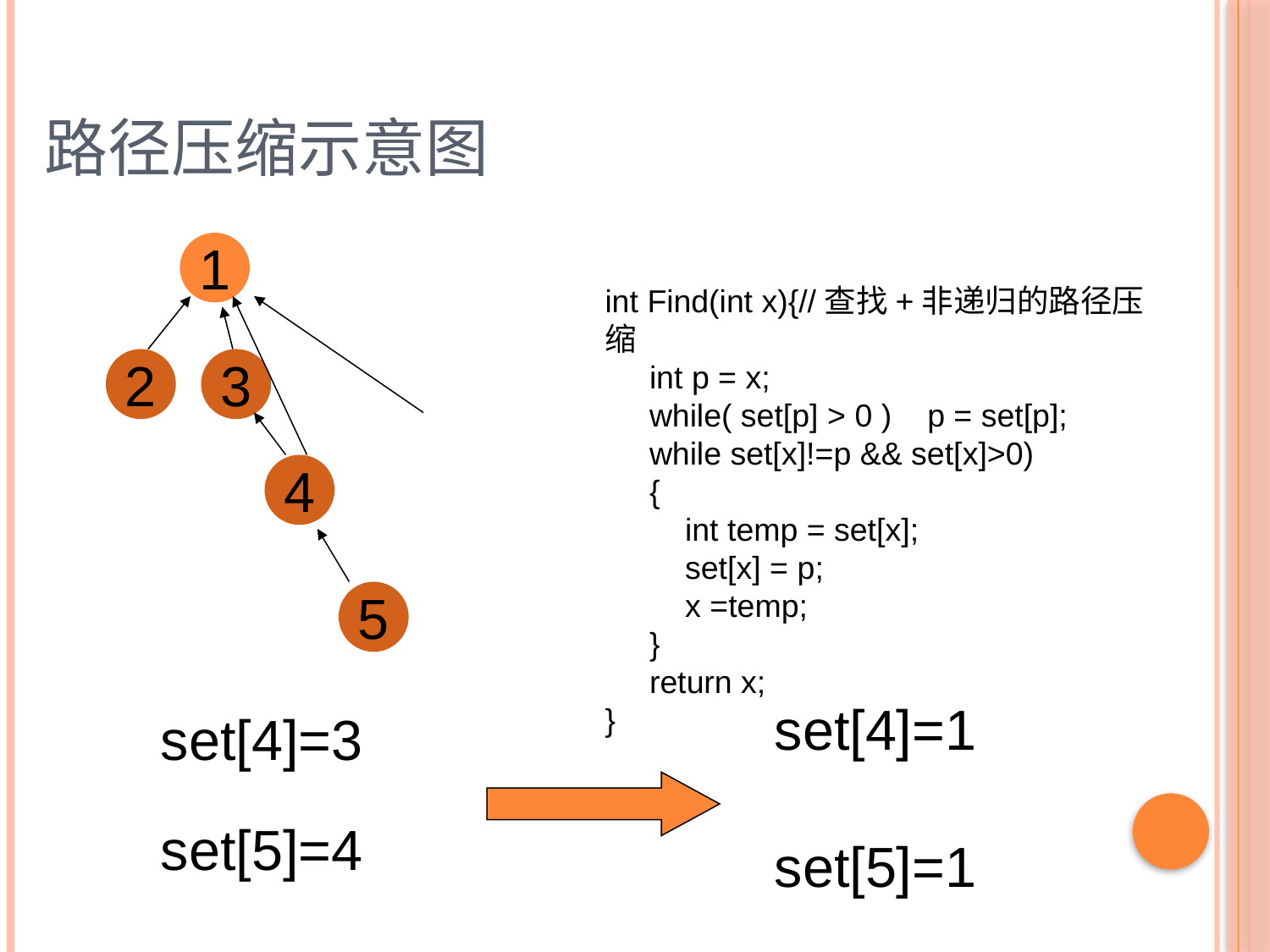

# 路径压缩示意图
1
int Find(int x){//查找+非递归的路径压缩
     int p = x;
     while( set[p] > 0 )    p = set[p];
     while set[x]!=p && set[x]>0)
     {
         int temp = set[x];
         set[x] = p;
         x =temp;
     }
     return x;
}

2
3

4

5
set[4]=1
set[4]=3

set[5]=4
set[5]=1